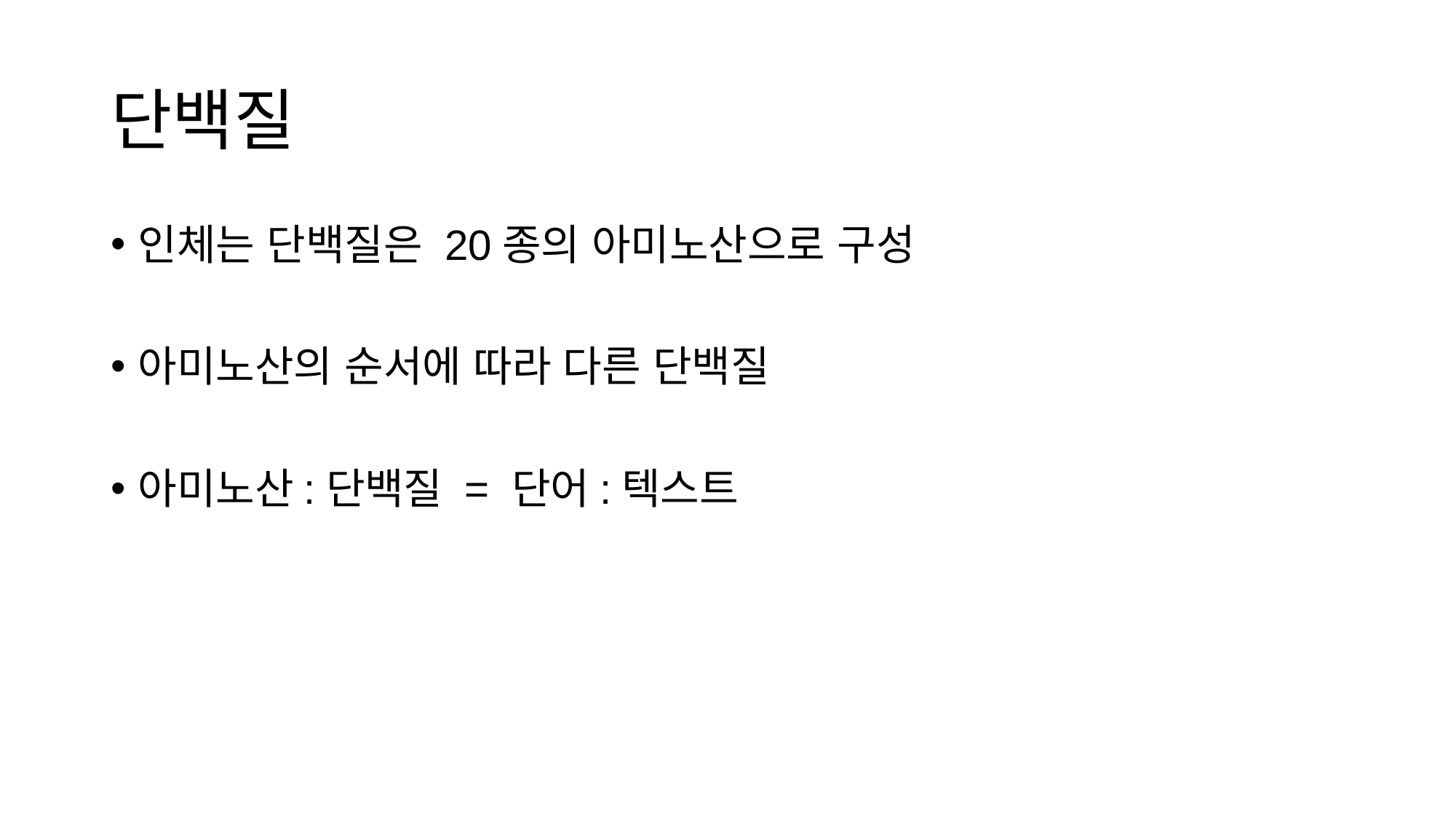

# 단백질
인체는 단백질은 20종의 아미노산으로 구성

아미노산의 순서에 따라 다른 단백질

아미노산:단백질 = 단어:텍스트